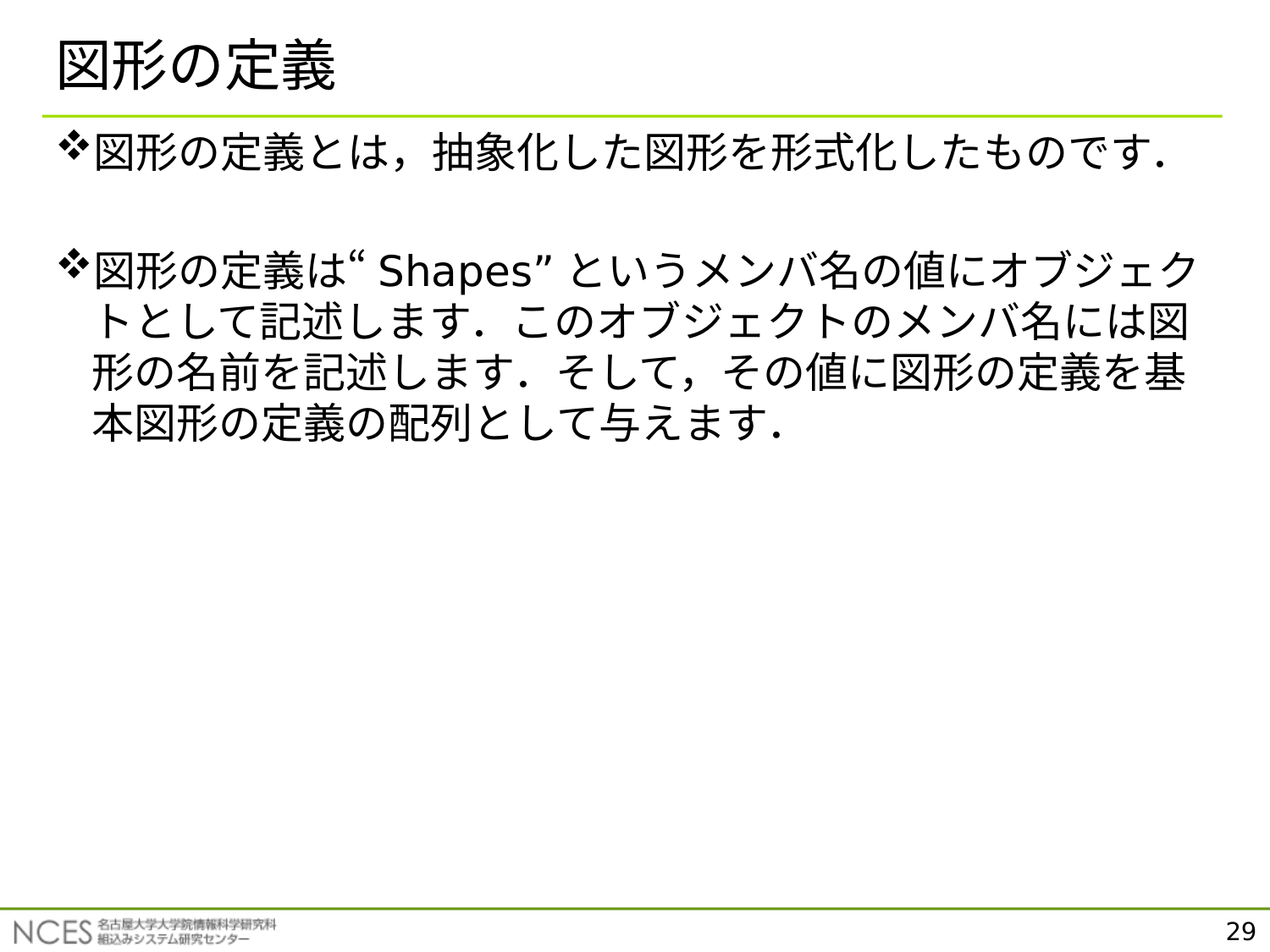

# 図形の定義
図形の定義とは，抽象化した図形を形式化したものです．

図形の定義は“Shapes”というメンバ名の値にオブジェクトとして記述します．このオブジェクトのメンバ名には図形の名前を記述します．そして，その値に図形の定義を基本図形の定義の配列として与えます．

29